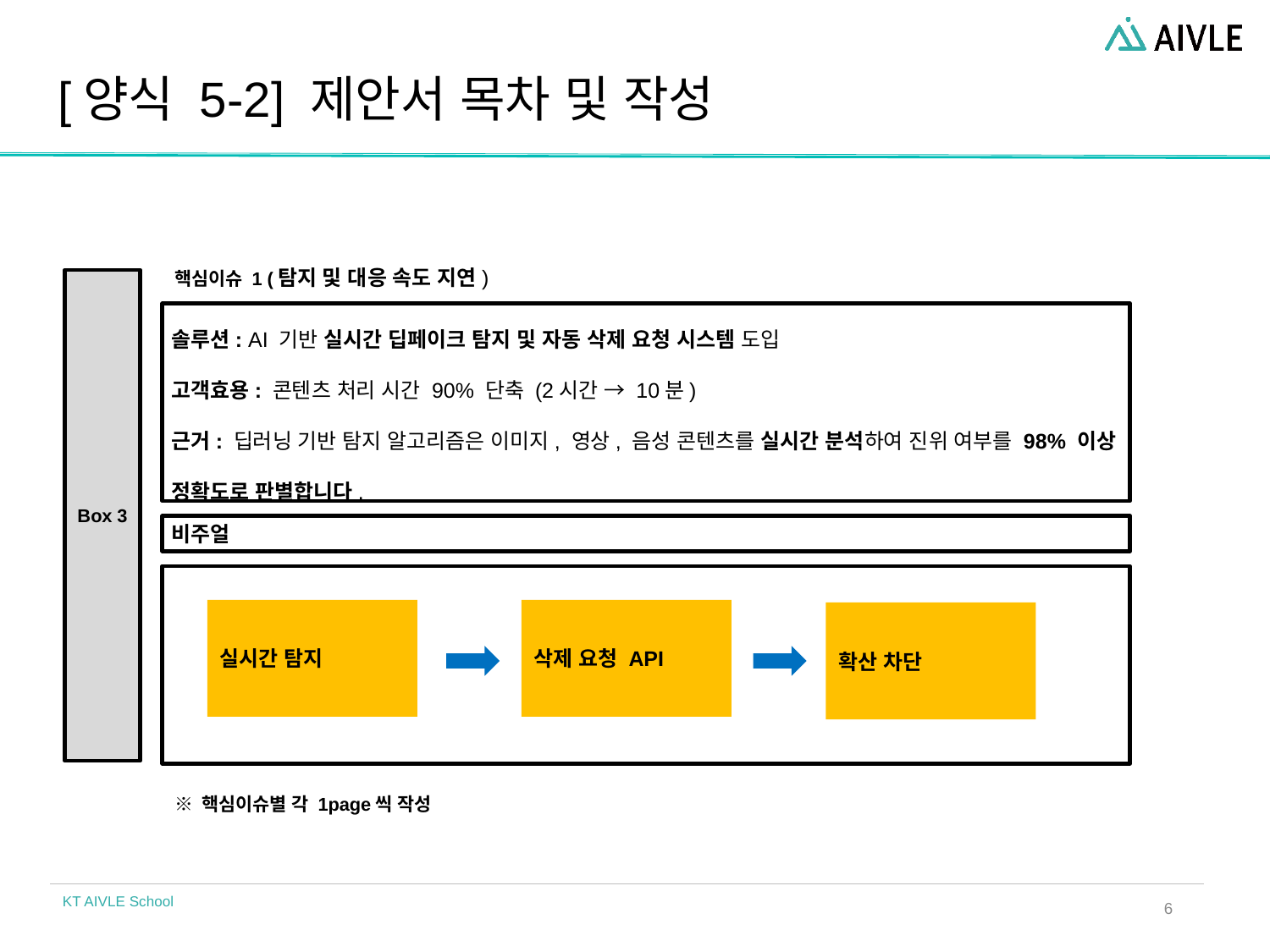

# [양식 5-2] 제안서 목차 및 작성

핵심이슈 1 (탐지 및 대응 속도 지연)
Box 3
솔루션: AI 기반 실시간 딥페이크 탐지 및 자동 삭제 요청 시스템 도입
고객효용: 콘텐츠 처리 시간 90% 단축 (2시간 → 10분)
근거: 딥러닝 기반 탐지 알고리즘은 이미지, 영상, 음성 콘텐츠를 실시간 분석하여 진위 여부를 98% 이상 정확도로 판별합니다.
비주얼

실시간 탐지
삭제 요청 API
확산 차단

※ 핵심이슈별 각 1page씩 작성